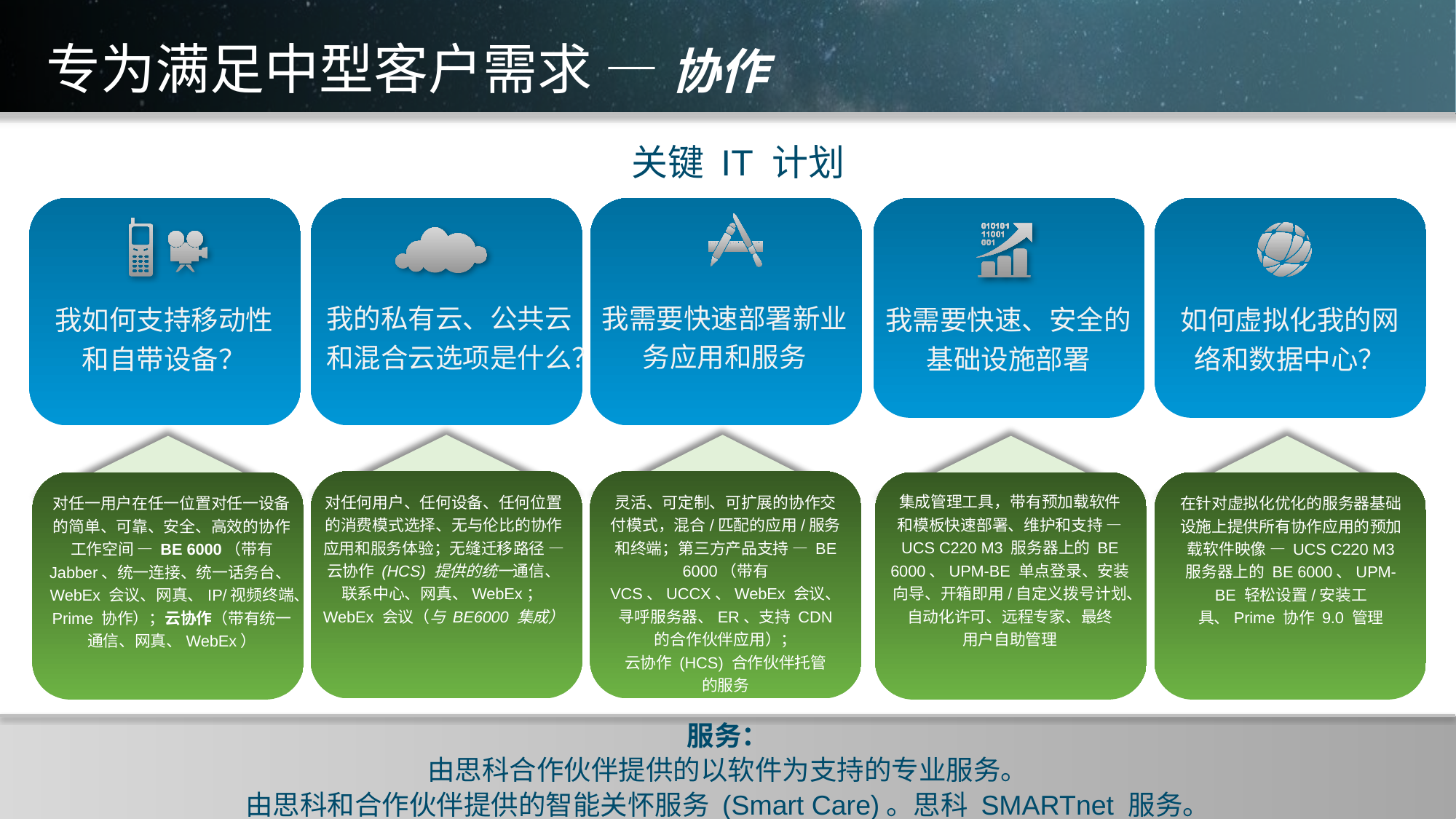

# 专为满足中型客户需求 — 协作
关键 IT 计划

我需要快速部署新业务应用和服务
我需要快速、安全的基础设施部署
如何虚拟化我的网络和数据中心？
我的私有云、公共云和混合云选项是什么？
我如何支持移动性
和自带设备？

对任一用户在任一位置对任一设备
的简单、可靠、安全、高效的协作工作空间 — BE 6000（带有 Jabber、统一连接、统一话务台、WebEx 会议、网真、IP/视频终端、Prime 协作）；云协作（带有统一通信、网真、WebEx）

灵活、可定制、可扩展的协作交付模式，混合/匹配的应用/服务和终端；第三方产品支持 — BE 6000（带有 VCS、UCCX、WebEx 会议、寻呼服务器、ER、支持 CDN 的合作伙伴应用）；
云协作 (HCS) 合作伙伴托管
的服务
对任何用户、任何设备、任何位置的消费模式选择、无与伦比的协作应用和服务体验；无缝迁移路径 — 云协作 (HCS) 提供的统一通信、联系中心、网真、WebEx；WebEx 会议（与 BE6000 集成）

集成管理工具，带有预加载软件
和模板快速部署、维护和支持 — UCS C220 M3 服务器上的 BE 6000、UPM-BE 单点登录、安装向导、开箱即用/自定义拨号计划、自动化许可、远程专家、最终
用户自助管理

在针对虚拟化优化的服务器基础设施上提供所有协作应用的预加载软件映像 — UCS C220 M3 服务器上的 BE 6000、UPM-BE 轻松设置/安装工具、Prime 协作 9.0 管理
服务：
由思科合作伙伴提供的以软件为支持的专业服务。
由思科和合作伙伴提供的智能关怀服务 (Smart Care)。思科 SMARTnet 服务。